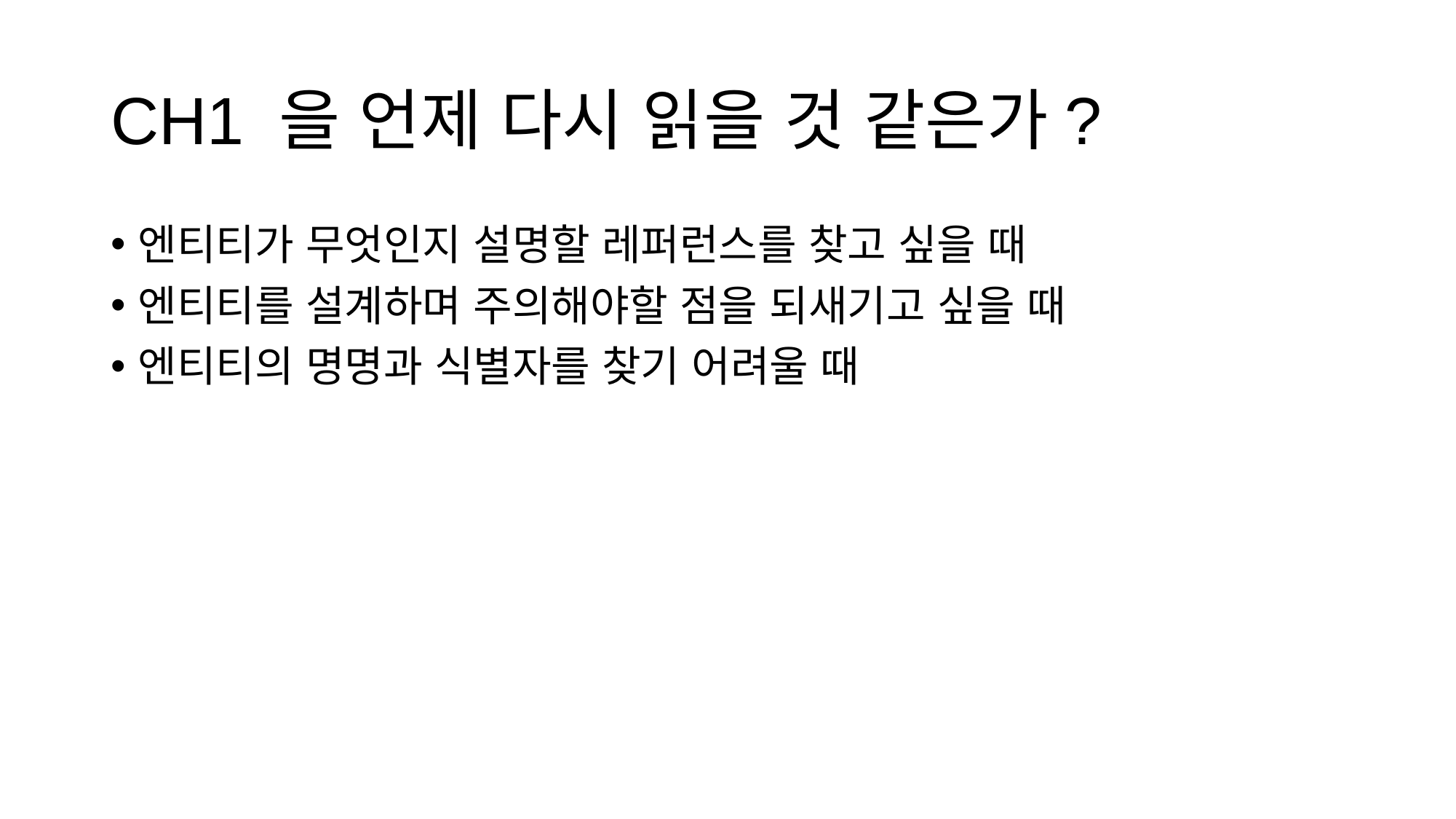

# CH1 을 언제 다시 읽을 것 같은가?
엔티티가 무엇인지 설명할 레퍼런스를 찾고 싶을 때
엔티티를 설계하며 주의해야할 점을 되새기고 싶을 때
엔티티의 명명과 식별자를 찾기 어려울 때